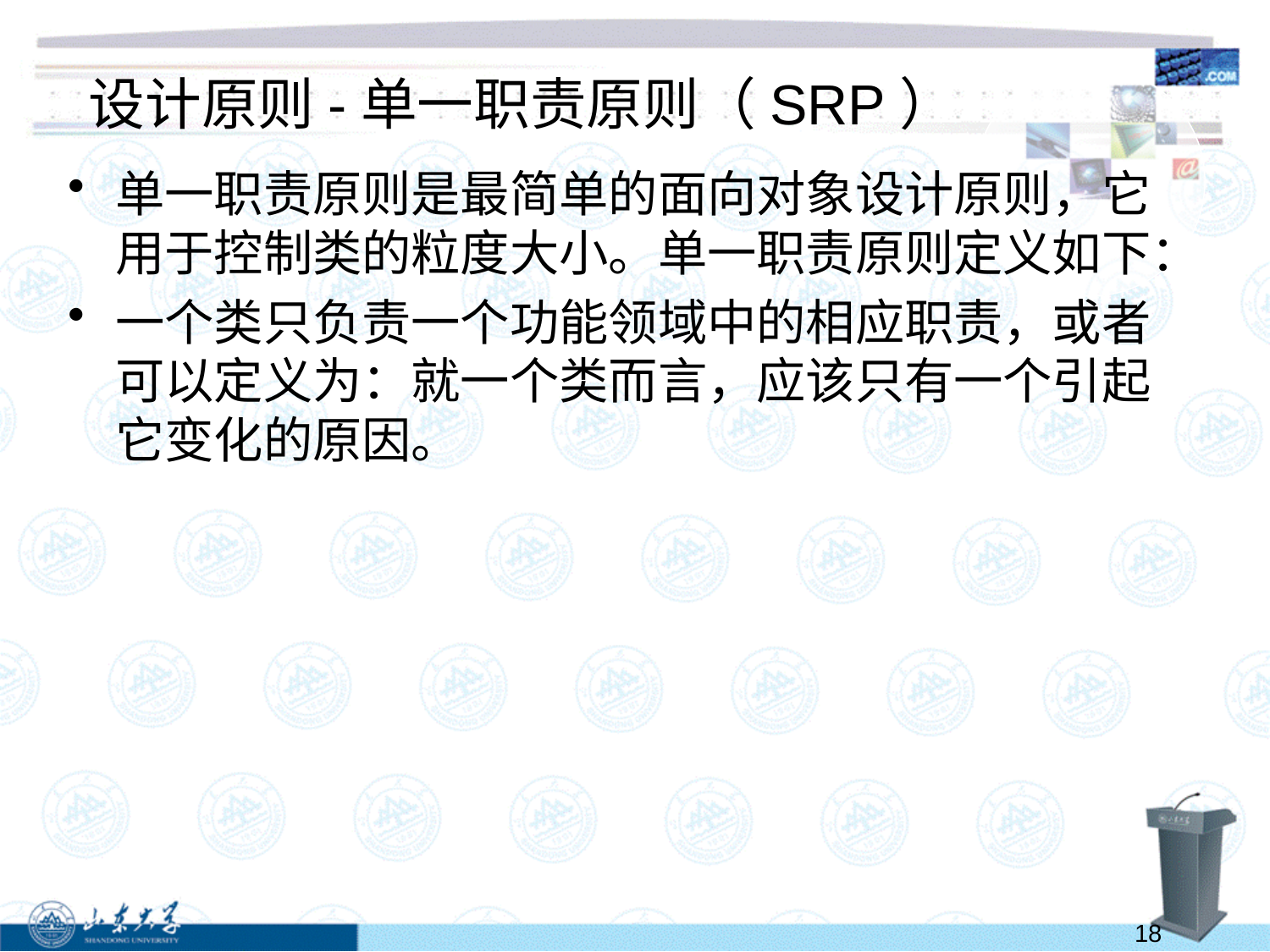

设计原则-单一职责原则（SRP）
单一职责原则是最简单的面向对象设计原则，它用于控制类的粒度大小。单一职责原则定义如下：
一个类只负责一个功能领域中的相应职责，或者可以定义为：就一个类而言，应该只有一个引起它变化的原因。

18